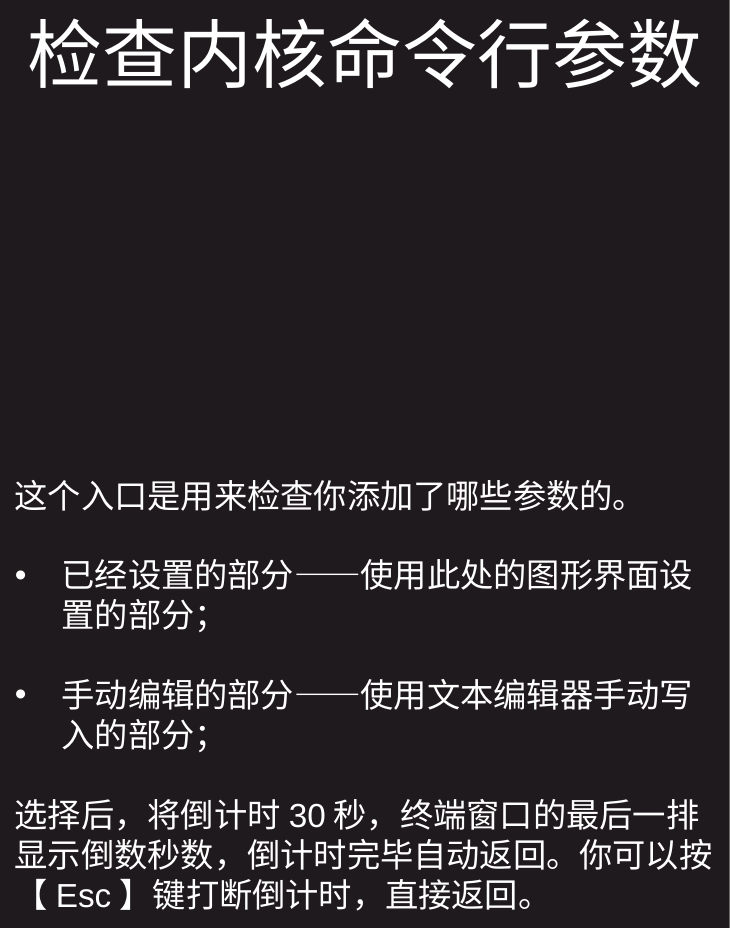

检查内核命令行参数
这个入口是用来检查你添加了哪些参数的。

已经设置的部分——使用此处的图形界面设置的部分；

手动编辑的部分——使用文本编辑器手动写入的部分；

选择后，将倒计时30秒，终端窗口的最后一排显示倒数秒数，倒计时完毕自动返回。你可以按【Esc】键打断倒计时，直接返回。